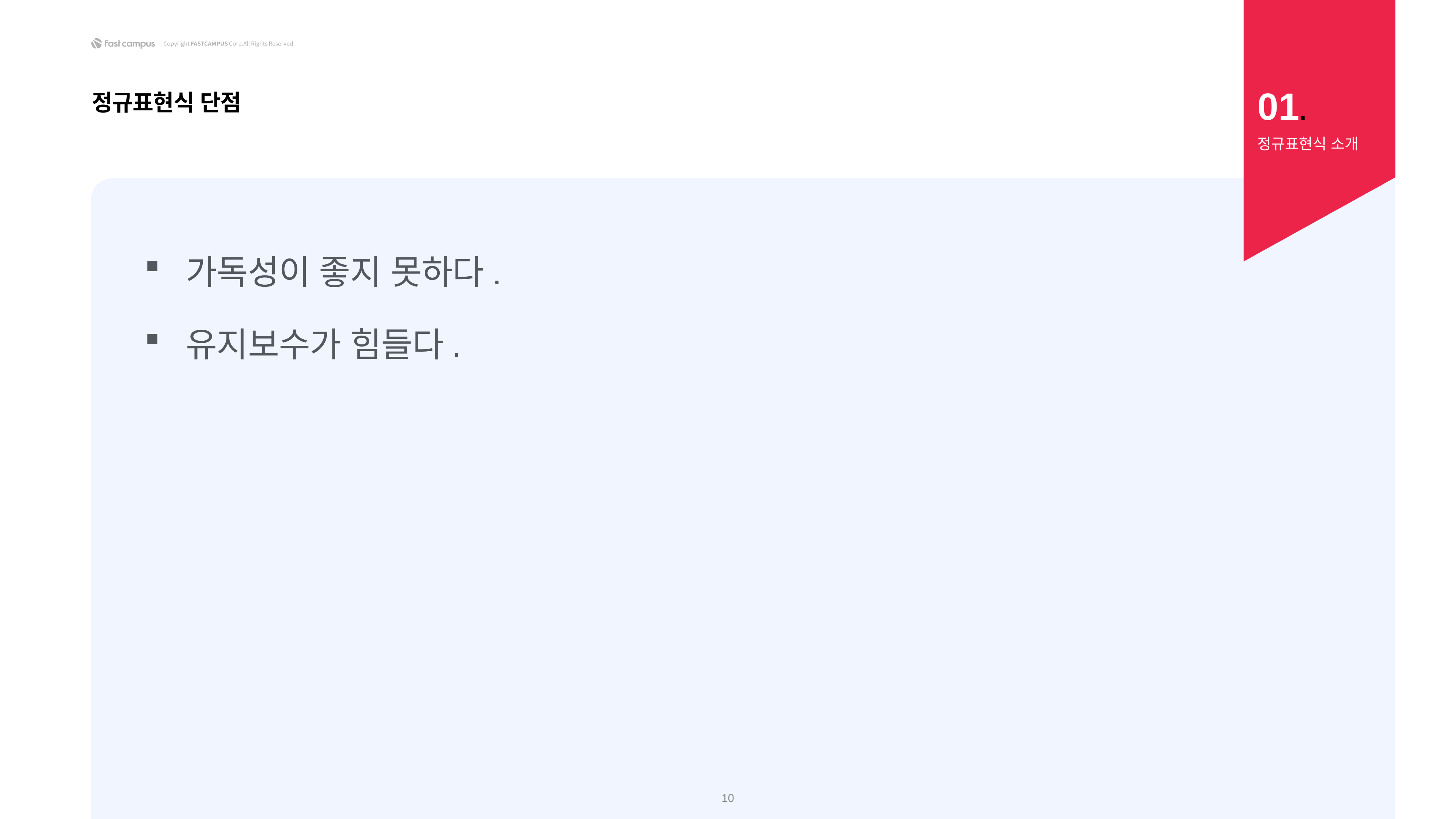

01.
정규표현식 단점
정규표현식 소개
가독성이 좋지 못하다.
유지보수가 힘들다.
10